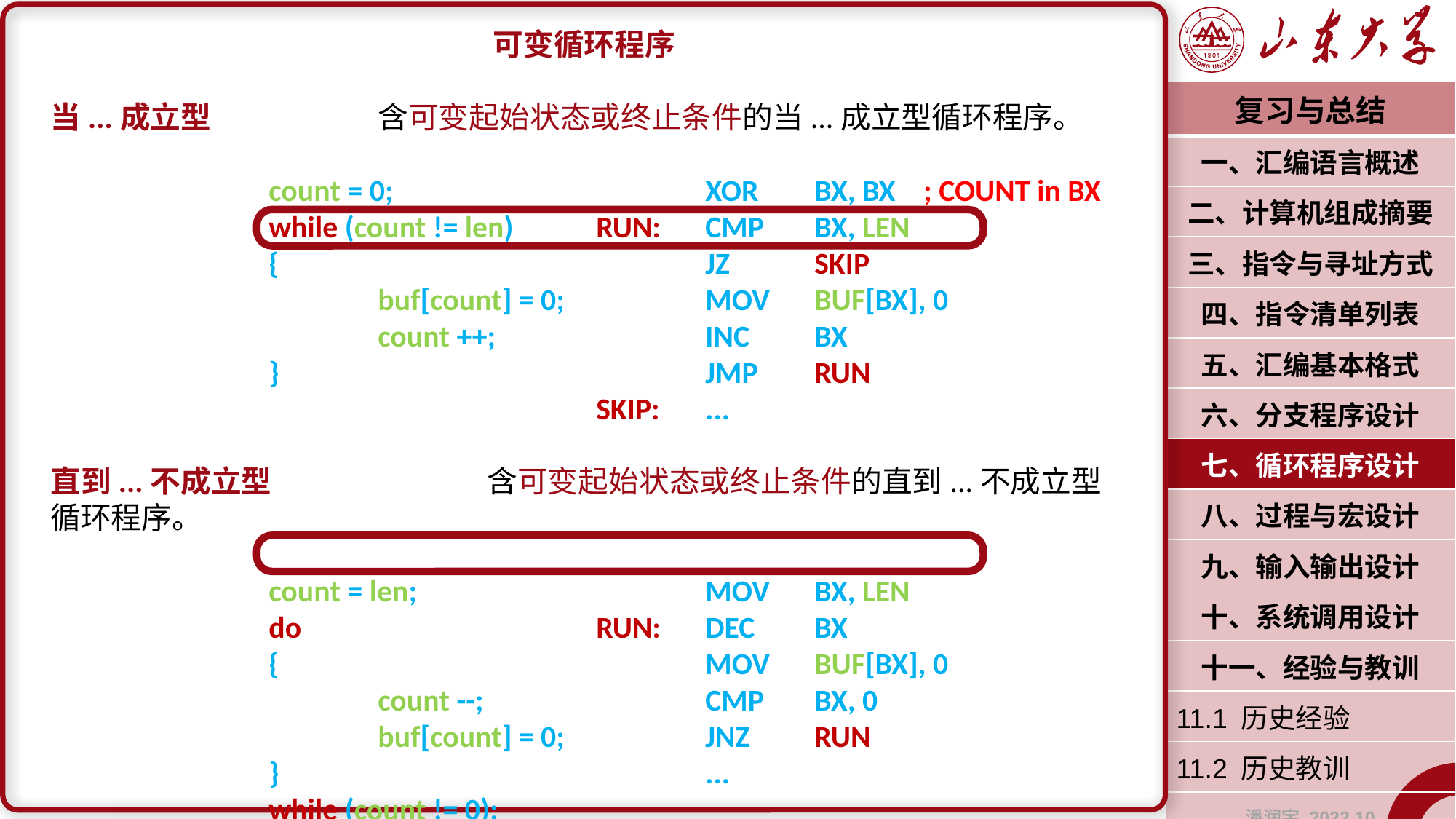

可变循环程序

当...成立型		含可变起始状态或终止条件的当...成立型循环程序。

		count = 0;			XOR	BX, BX	; COUNT in BX		while (count != len)	RUN:	CMP	BX, LEN
		{				JZ	SKIP
			buf[count] = 0;		MOV	BUF[BX], 0
			count ++;		INC	BX
		}				JMP	RUN
					SKIP:	...

直到...不成立型		含可变起始状态或终止条件的直到...不成立型循环程序。

		count = len;			MOV	BX, LEN
		do			RUN:	DEC	BX
		{				MOV	BUF[BX], 0
			count --;			CMP	BX, 0
			buf[count] = 0;		JNZ	RUN
		}				...
		while (count != 0);
| 复习与总结 |
| --- |
| 一、汇编语言概述 |
| 二、计算机组成摘要 |
| 三、指令与寻址方式 |
| 四、指令清单列表 |
| 五、汇编基本格式 |
| 六、分支程序设计 |
| 七、循环程序设计 |
| 八、过程与宏设计 |
| 九、输入输出设计 |
| 十、系统调用设计 |
| 十一、经验与教训 |
| 11.1 历史经验 |
| 11.2 历史教训 |
| 潘润宇 2022.10 |